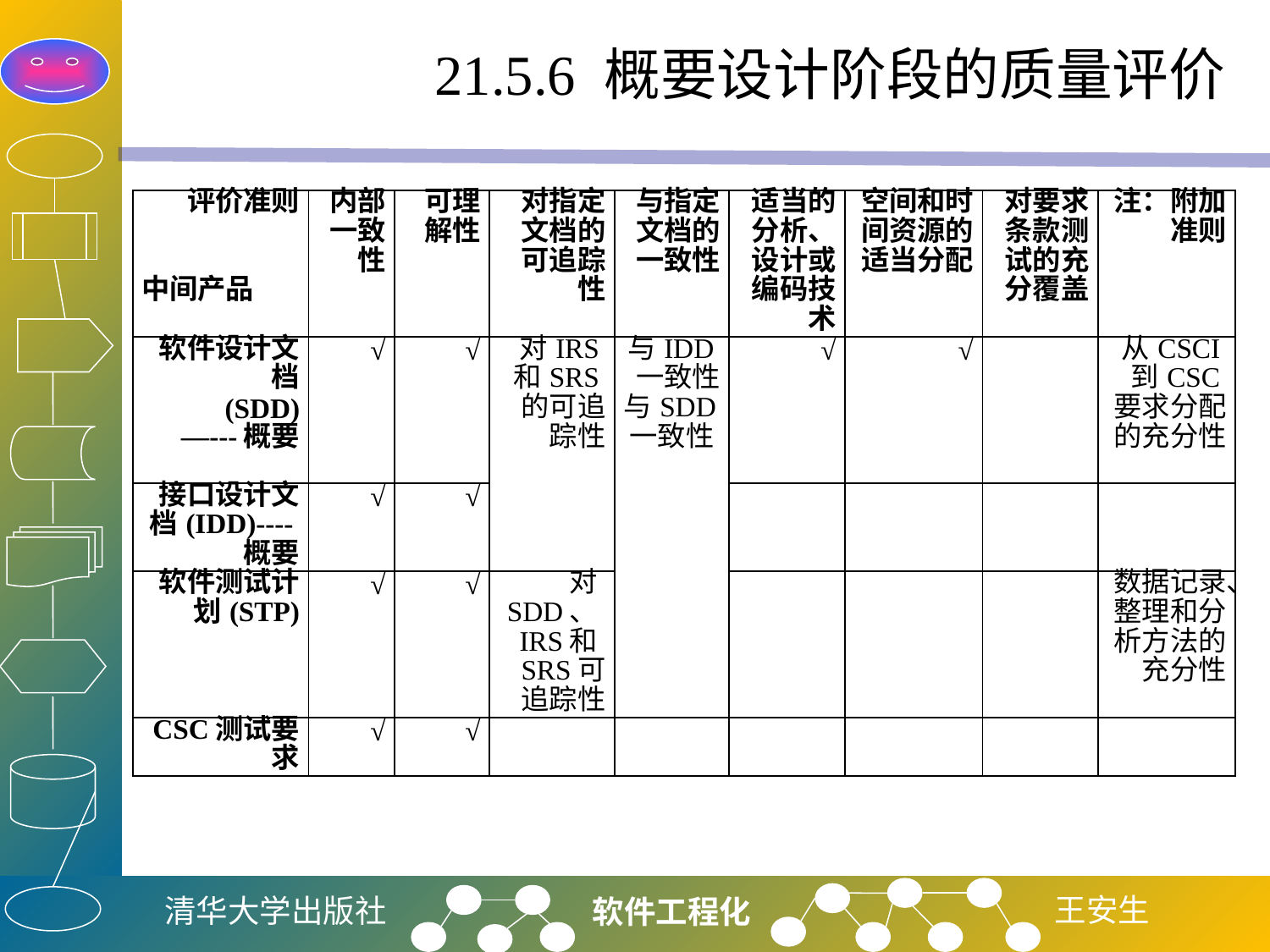

# 21.5.6 概要设计阶段的质量评价
| 评价准则 中间产品 | 内部一致性 | 可理解性 | 对指定文档的可追踪性 | 与指定文档的一致性 | 适当的分析、设计或编码技术 | 空间和时间资源的适当分配 | 对要求条款测试的充分覆盖 | 注：附加准则 |
| --- | --- | --- | --- | --- | --- | --- | --- | --- |
| 软件设计文档 (SDD) —---概要 | √ | √ | 对IRS和SRS的可追踪性 | 与IDD一致性 与SDD一致性 | √ | √ |  | 从CSCI到CSC要求分配的充分性 |
| 接口设计文档(IDD)----概要 | √ | √ |  |  |  |  |  |  |
| 软件测试计划(STP) | √ | √ | 对SDD、IRS和SRS可追踪性 |  |  |  |  | 数据记录、整理和分析方法的充分性 |
| CSC测试要求 | √ | √ |  |  |  |  |  |  |